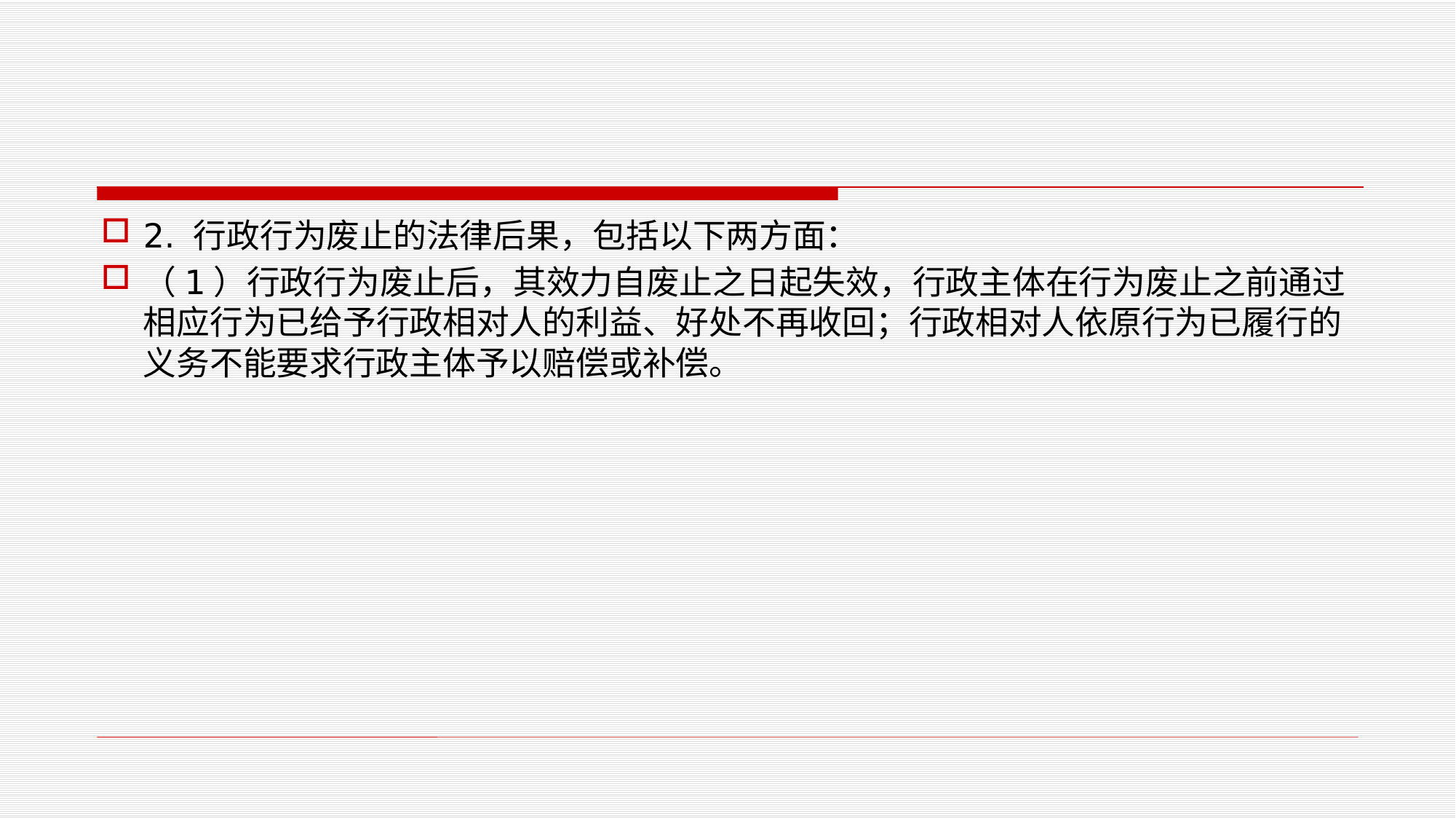

#
2. 行政行为废止的法律后果，包括以下两方面：
（1）行政行为废止后，其效力自废止之日起失效，行政主体在行为废止之前通过相应行为已给予行政相对人的利益、好处不再收回；行政相对人依原行为已履行的义务不能要求行政主体予以赔偿或补偿。